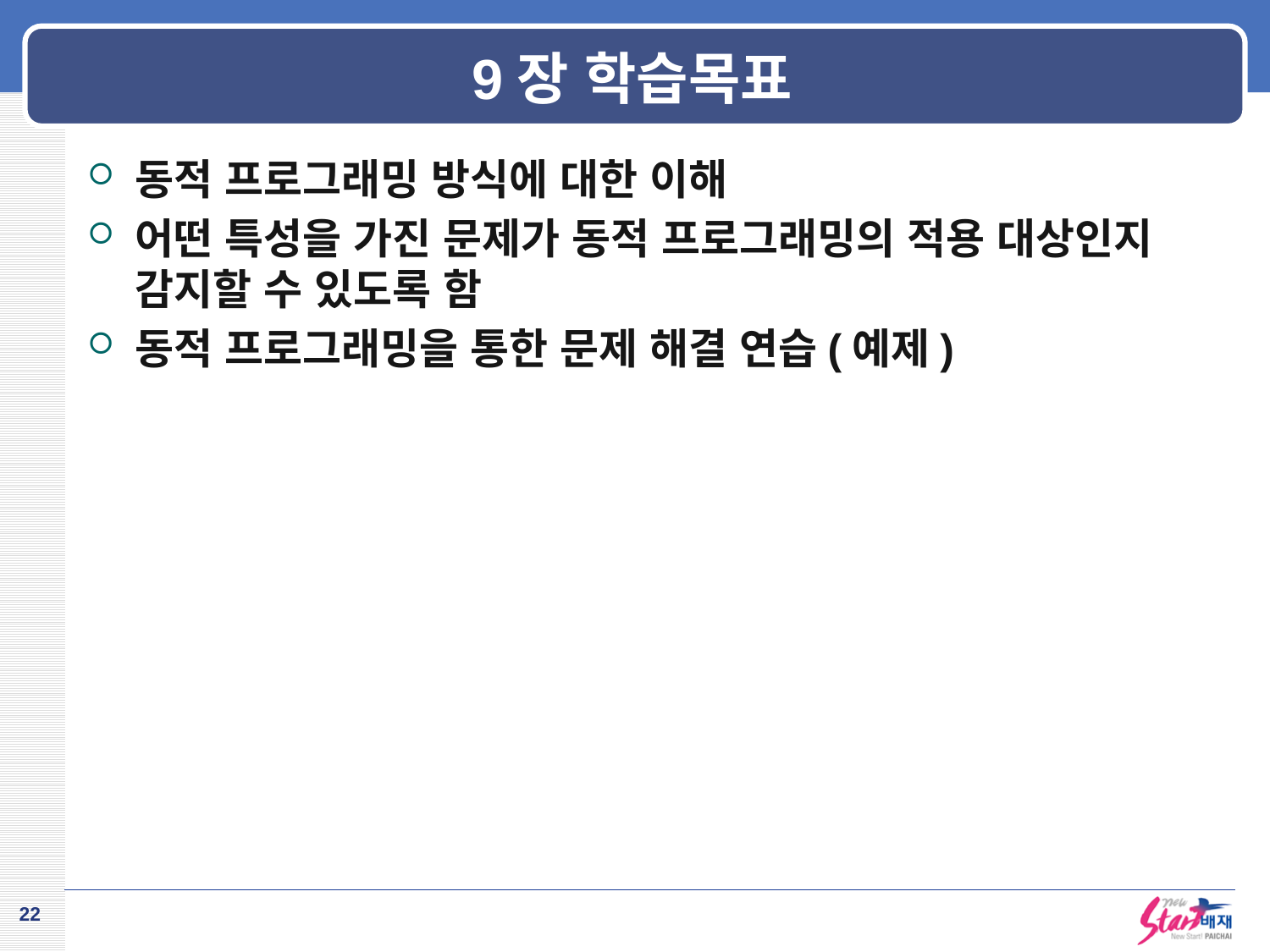

# 9장 학습목표
동적 프로그래밍 방식에 대한 이해
어떤 특성을 가진 문제가 동적 프로그래밍의 적용 대상인지 감지할 수 있도록 함
동적 프로그래밍을 통한 문제 해결 연습(예제)
22